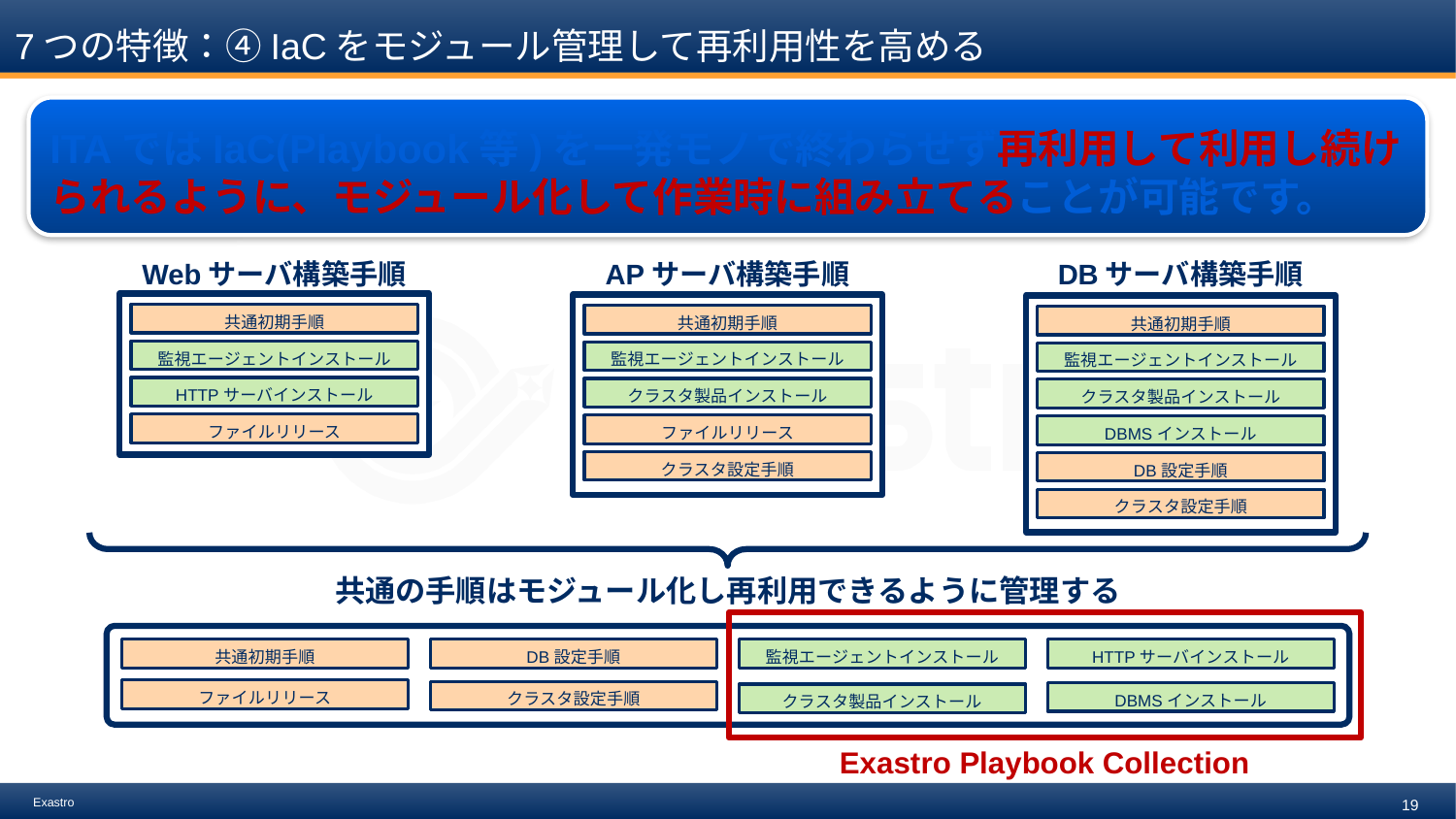

7つの特徴：④IaCをモジュール管理して再利用性を高める

ITAではIaC(Playbook等)を一発モノで終わらせず再利用して利用し続けられるように、モジュール化して作業時に組み立てることが可能です。
Webサーバ構築手順
APサーバ構築手順
DBサーバ構築手順

共通初期手順
共通初期手順
共通初期手順
監視エージェントインストール
監視エージェントインストール
監視エージェントインストール
HTTPサーバインストール
クラスタ製品インストール
クラスタ製品インストール
ファイルリリース
ファイルリリース
DBMSインストール
クラスタ設定手順
DB設定手順
クラスタ設定手順
共通の手順はモジュール化し再利用できるように管理する

共通初期手順
DB設定手順
監視エージェントインストール
HTTPサーバインストール
ファイルリリース
クラスタ設定手順
DBMSインストール
クラスタ製品インストール
Exastro Playbook Collection